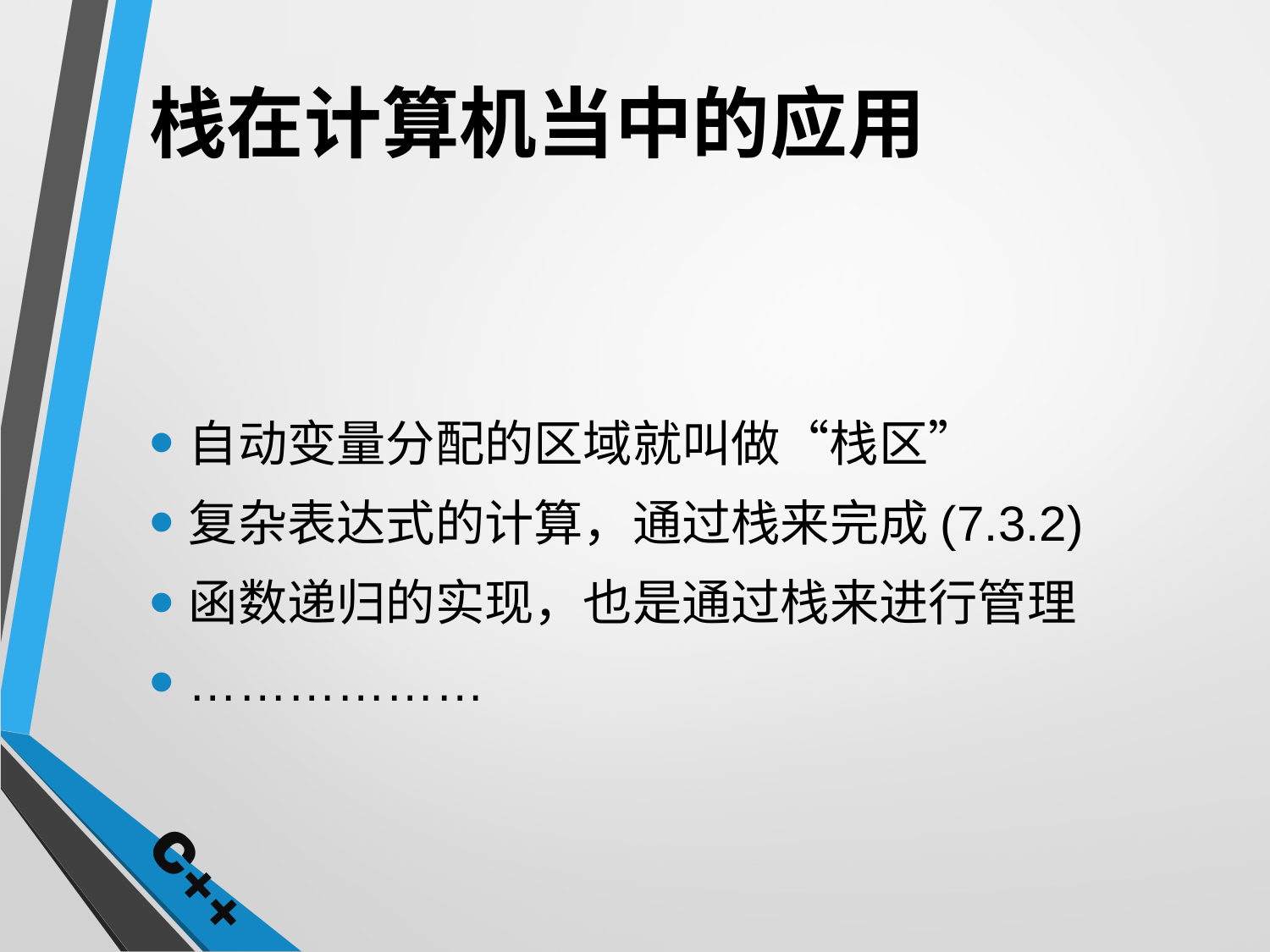

# 栈在计算机当中的应用
自动变量分配的区域就叫做“栈区”
复杂表达式的计算，通过栈来完成(7.3.2)
函数递归的实现，也是通过栈来进行管理
………………